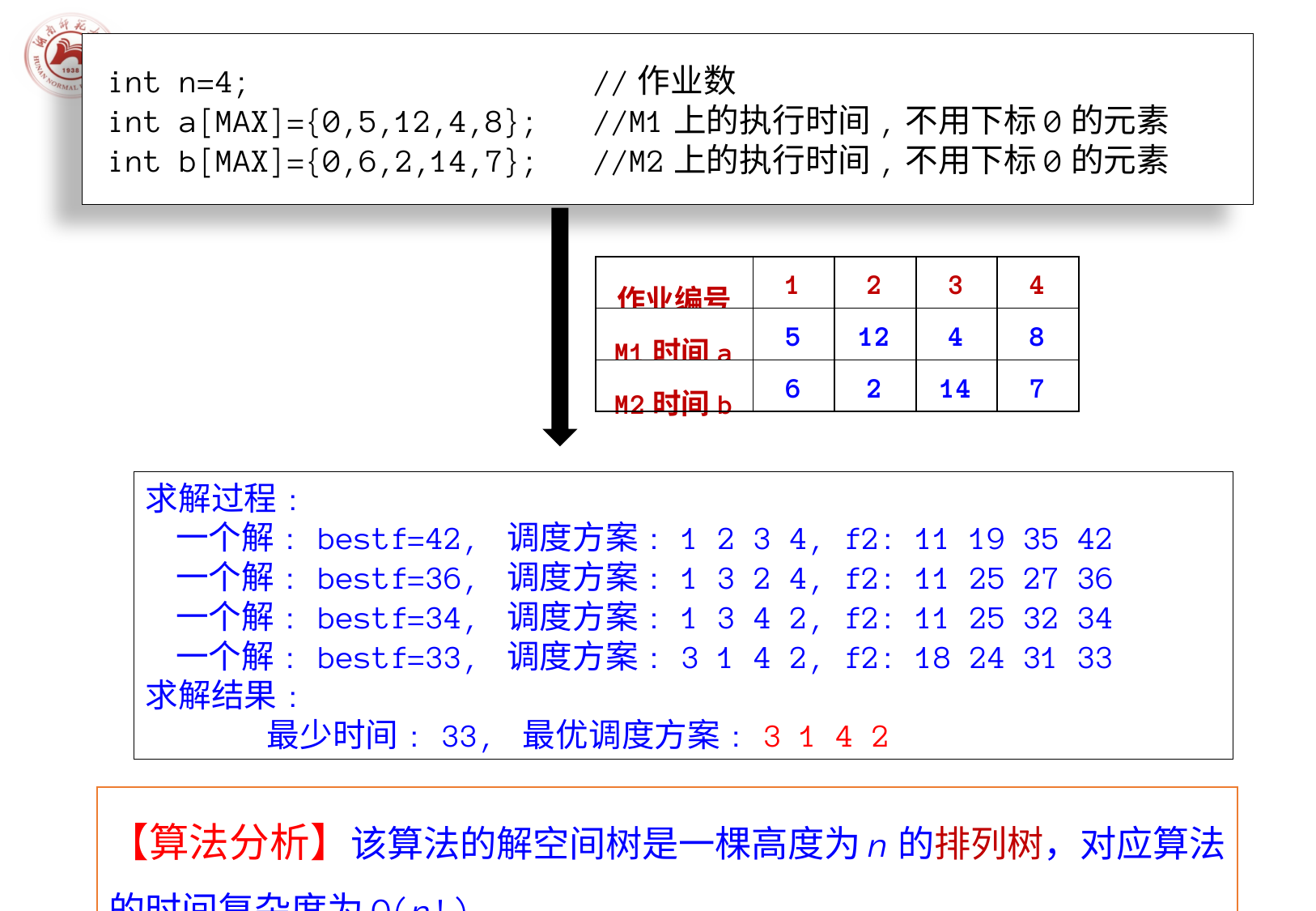

int n=4;			//作业数
int a[MAX]={0,5,12,4,8};	//M1上的执行时间,不用下标0的元素
int b[MAX]={0,6,2,14,7};	//M2上的执行时间,不用下标0的元素

| 作业编号 | 1 | 2 | 3 | 4 |
| --- | --- | --- | --- | --- |
| M1时间a | 5 | 12 | 4 | 8 |
| M2时间b | 6 | 2 | 14 | 7 |
求解过程:
   一个解: bestf=42, 调度方案: 1 2 3 4, f2: 11 19 35 42
   一个解: bestf=36, 调度方案: 1 3 2 4, f2: 11 25 27 36
   一个解: bestf=34, 调度方案: 1 3 4 2, f2: 11 25 32 34
   一个解: bestf=33, 调度方案: 3 1 4 2, f2: 18 24 31 33
求解结果:
	最少时间: 33, 最优调度方案: 3 1 4 2
【算法分析】该算法的解空间树是一棵高度为n的排列树，对应算法的时间复杂度为O(n!)。